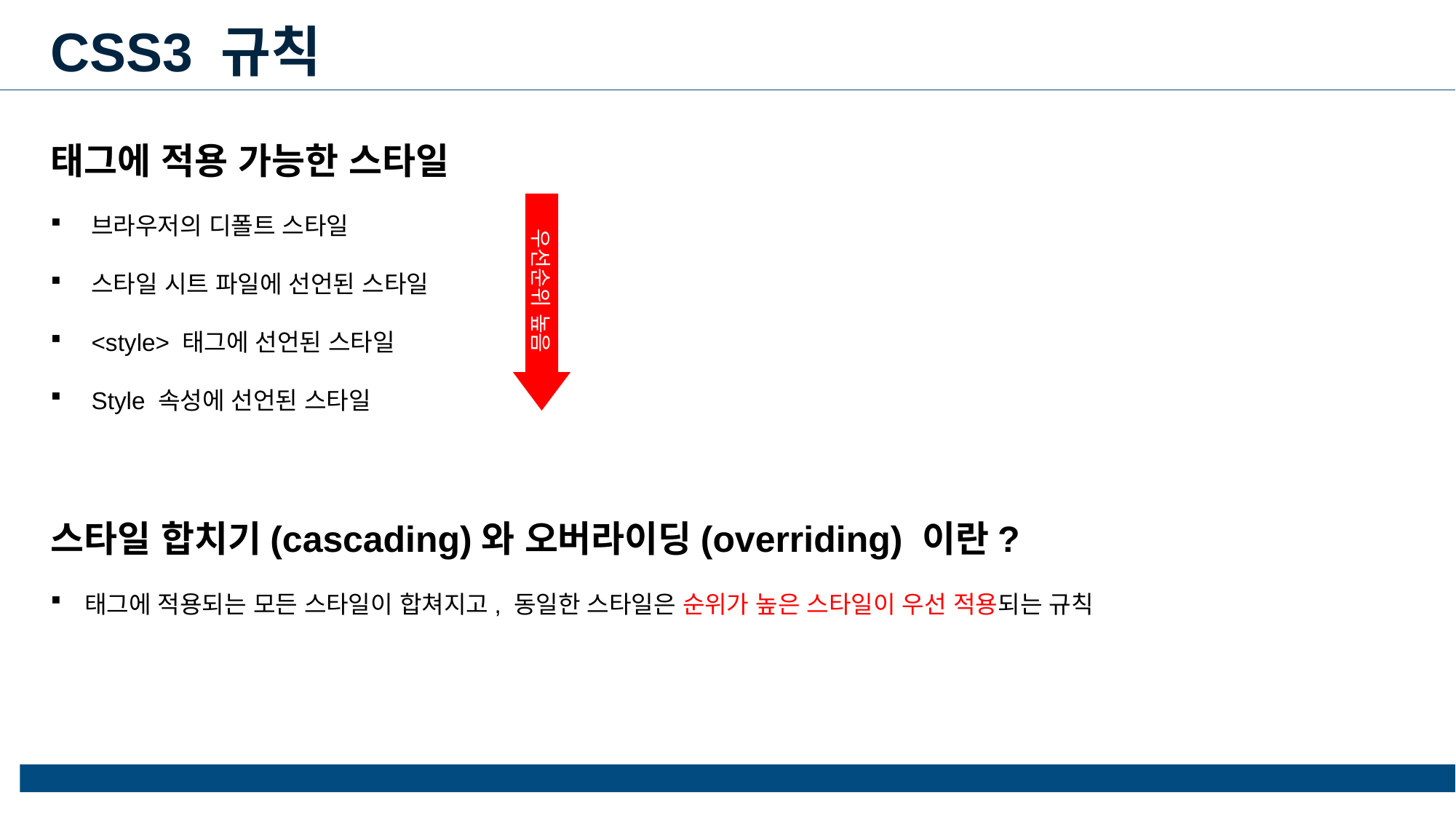

CSS3 규칙
태그에 적용 가능한 스타일
브라우저의 디폴트 스타일
스타일 시트 파일에 선언된 스타일
<style> 태그에 선언된 스타일
Style 속성에 선언된 스타일

스타일 합치기(cascading)와 오버라이딩(overriding) 이란?
태그에 적용되는 모든 스타일이 합쳐지고, 동일한 스타일은 순위가 높은 스타일이 우선 적용되는 규칙
우선순위 높음